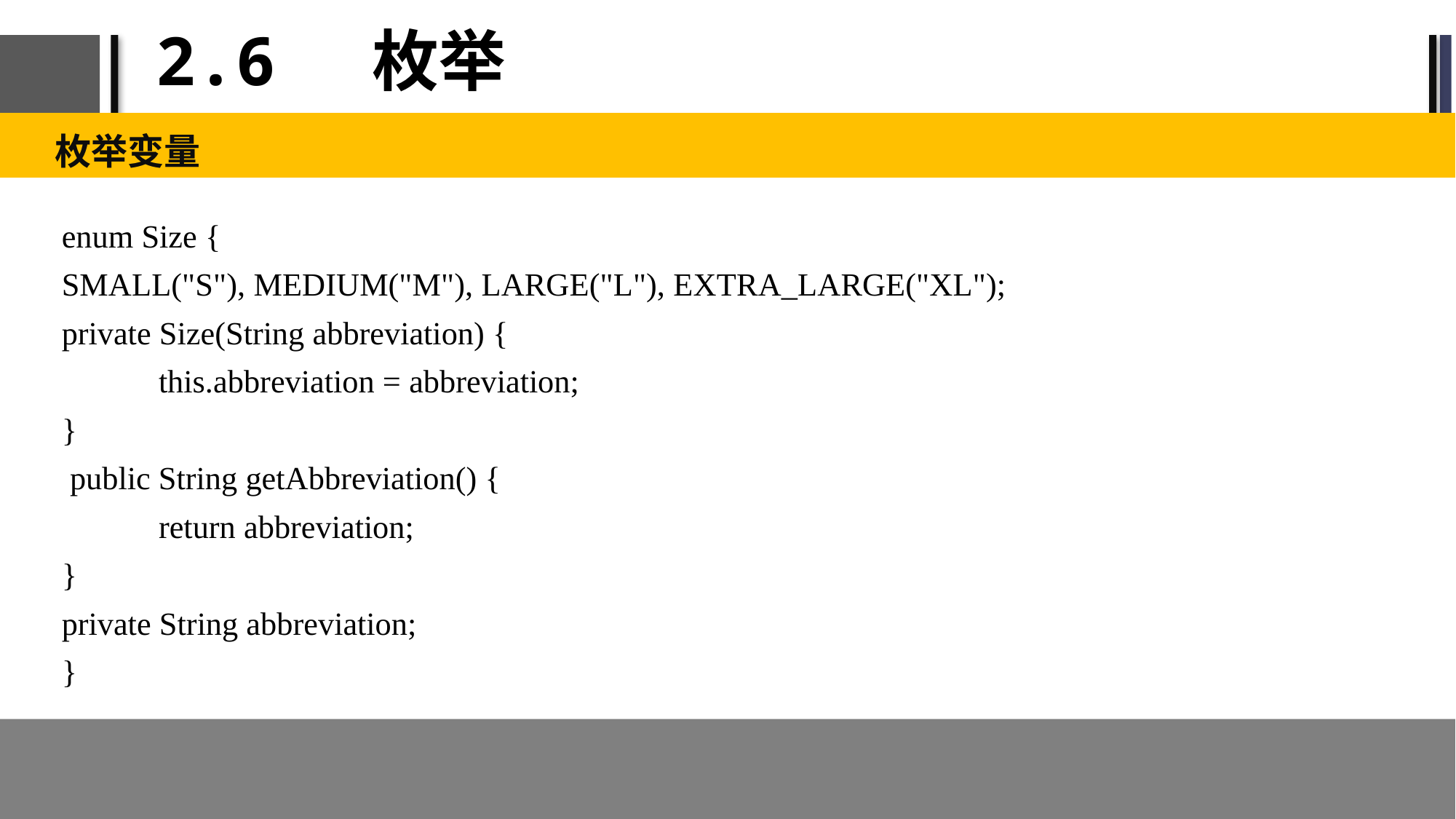

# 2.6  枚举
枚举变量

enum Size {
SMALL("S"), MEDIUM("M"), LARGE("L"), EXTRA_LARGE("XL");
private Size(String abbreviation) {
	this.abbreviation = abbreviation;
}
 public String getAbbreviation() {
	return abbreviation;
}
private String abbreviation;
}